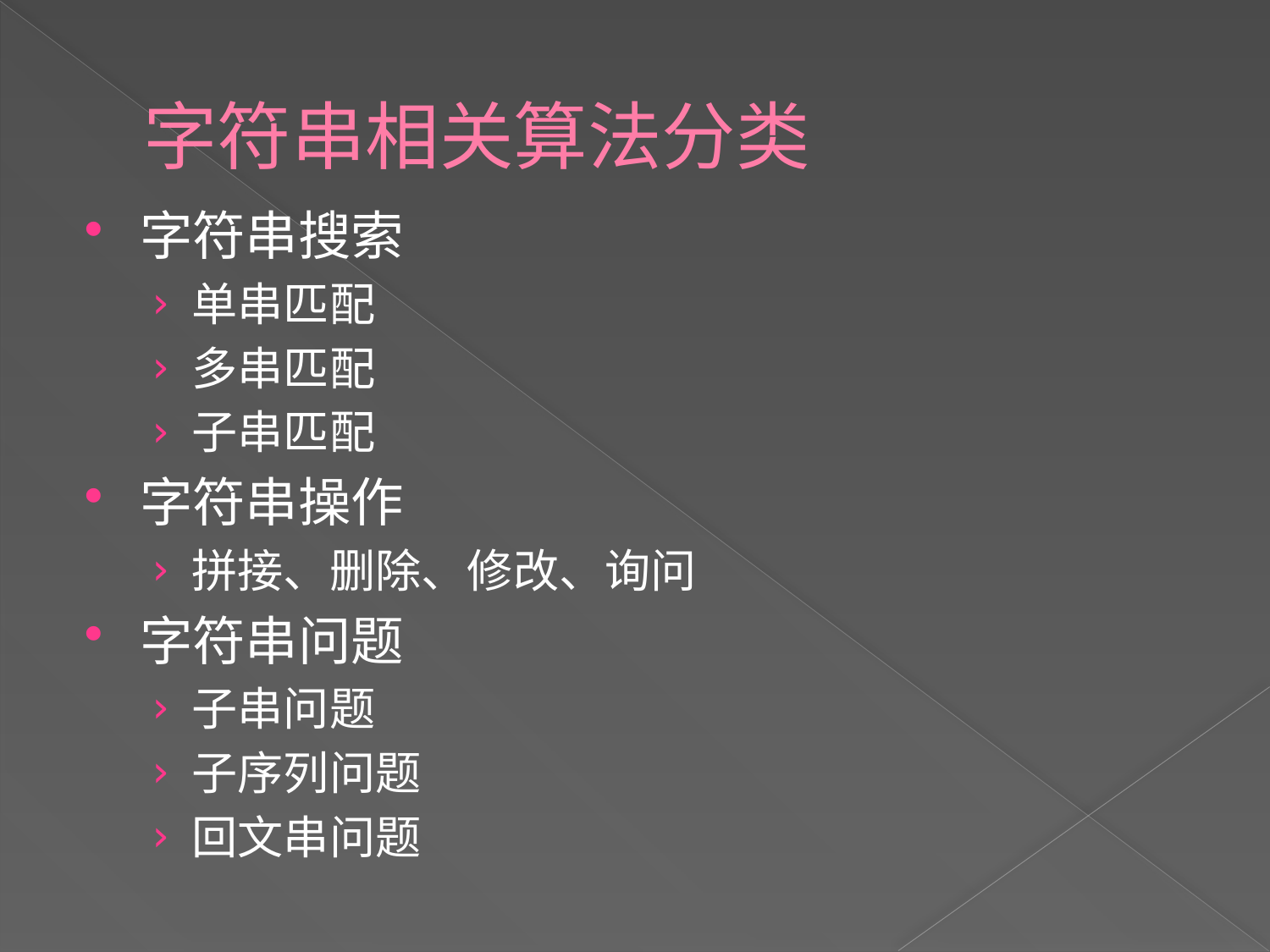

# 字符串相关算法分类
字符串搜索
单串匹配
多串匹配
子串匹配
字符串操作
拼接、删除、修改、询问
字符串问题
子串问题
子序列问题
回文串问题